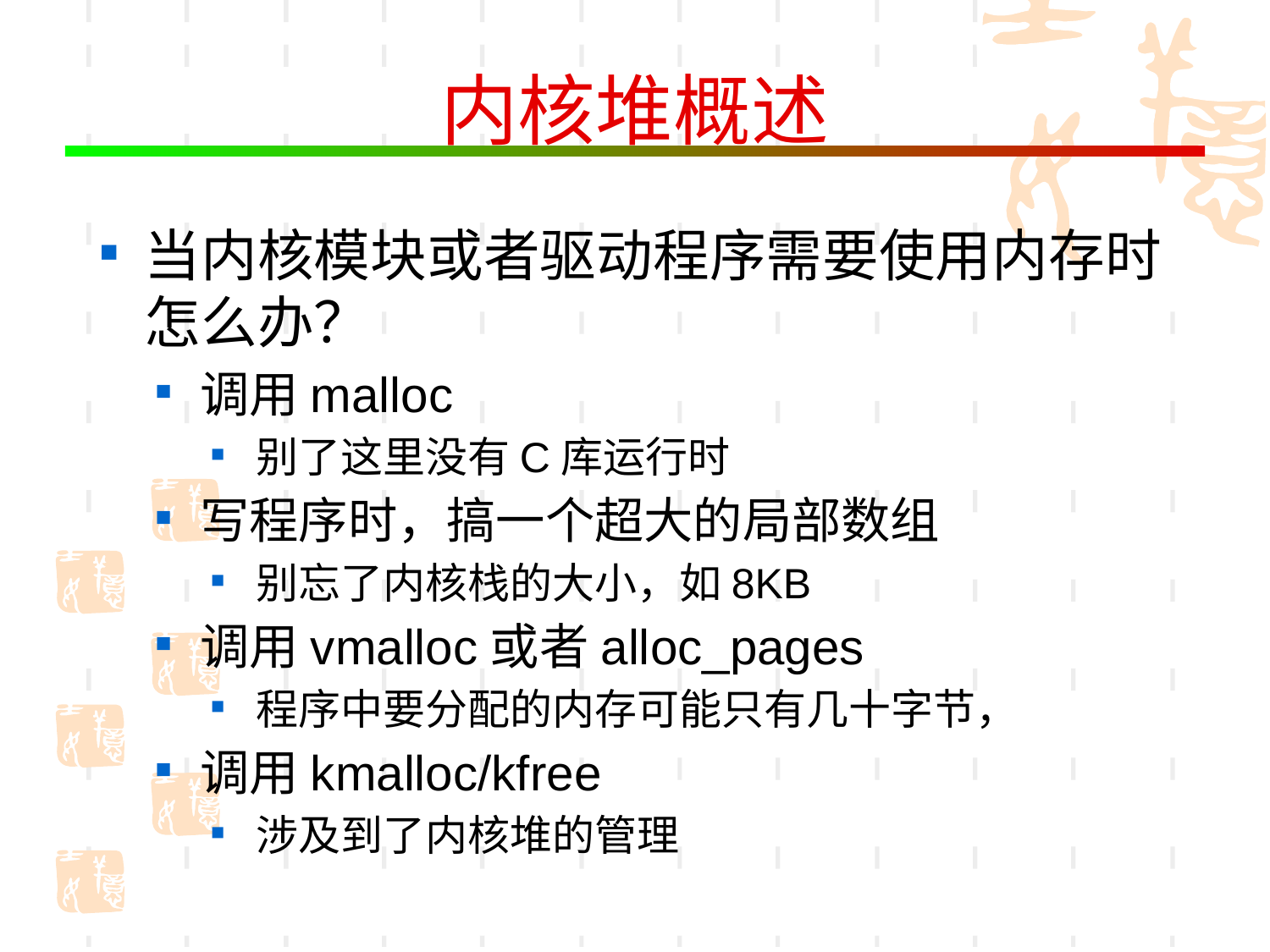

# 内核堆概述
当内核模块或者驱动程序需要使用内存时怎么办？
调用malloc
别了这里没有C库运行时
写程序时，搞一个超大的局部数组
别忘了内核栈的大小，如8KB
调用vmalloc或者alloc_pages
程序中要分配的内存可能只有几十字节，
调用kmalloc/kfree
涉及到了内核堆的管理